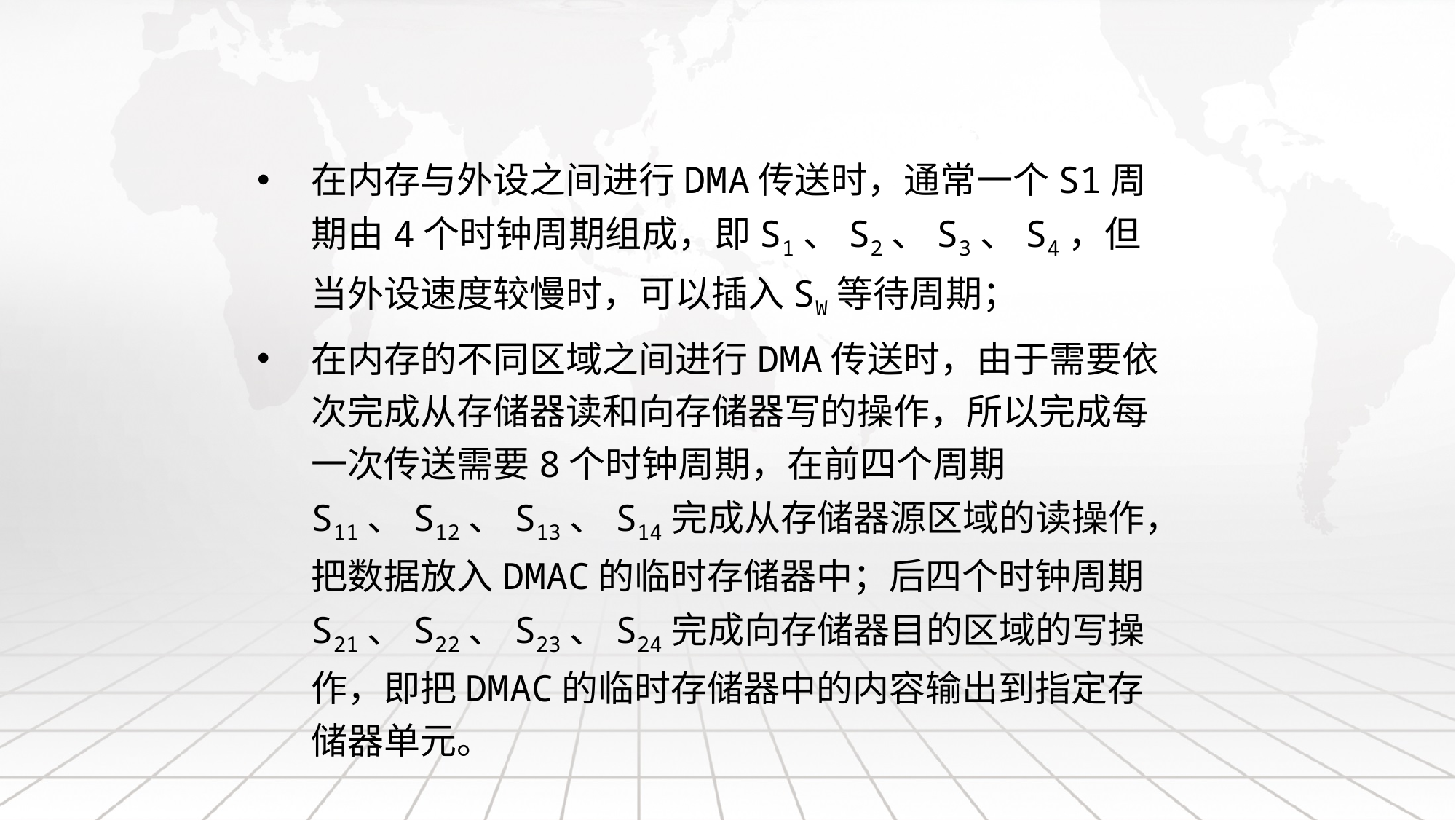

在内存与外设之间进行DMA传送时，通常一个S1周期由4个时钟周期组成，即S1、S2、S3、S4，但当外设速度较慢时，可以插入SW等待周期；
在内存的不同区域之间进行DMA传送时，由于需要依次完成从存储器读和向存储器写的操作，所以完成每一次传送需要8个时钟周期，在前四个周期S11、S12、S13、S14完成从存储器源区域的读操作，把数据放入DMAC的临时存储器中；后四个时钟周期S21、S22、S23、S24完成向存储器目的区域的写操作，即把DMAC的临时存储器中的内容输出到指定存储器单元。